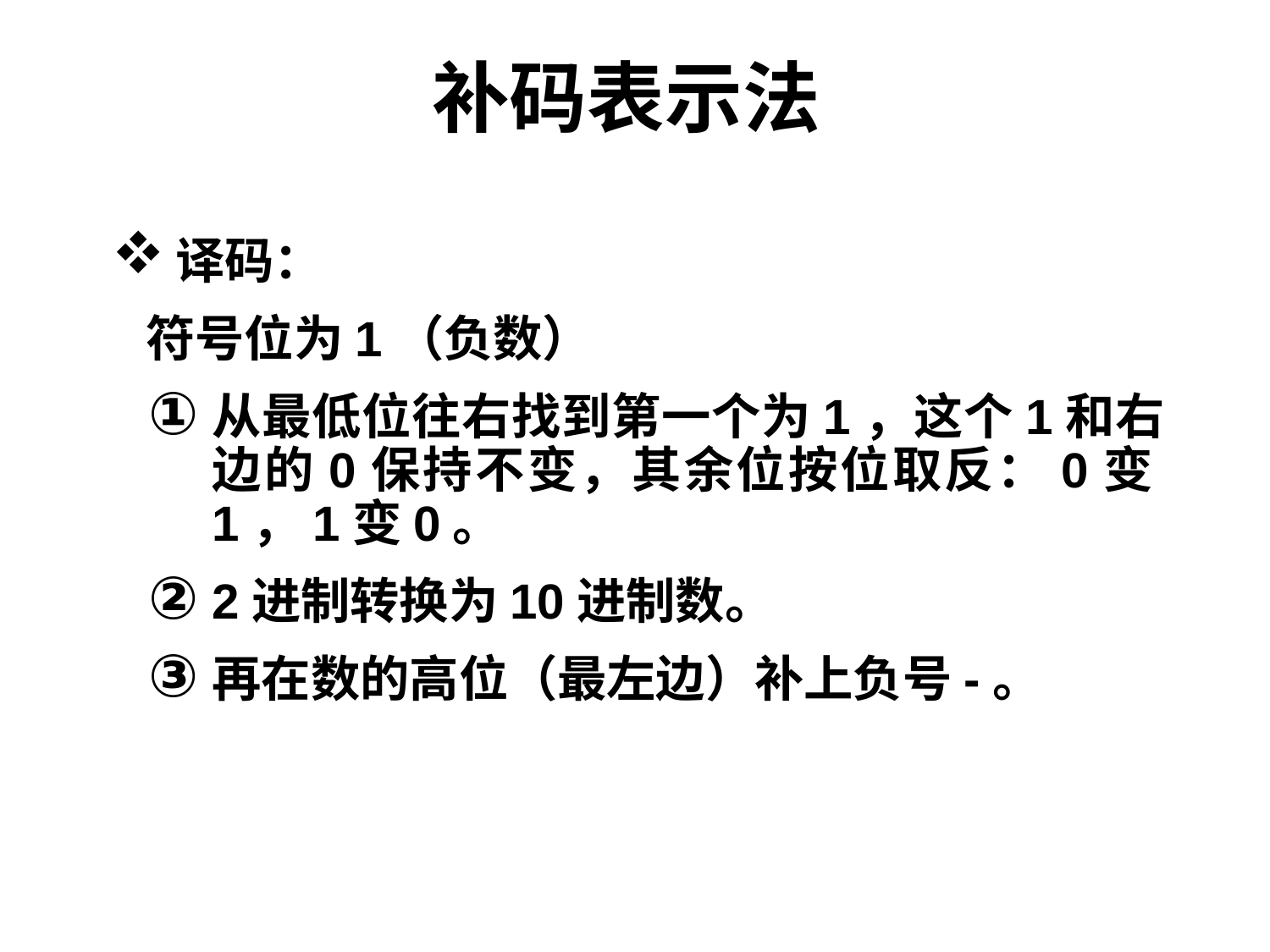

# 补码表示法

译码：
  符号位为1（负数）
从最低位往右找到第一个为1，这个1和右边的0保持不变，其余位按位取反：0变1，1变0。
2进制转换为10进制数。
再在数的高位（最左边）补上负号-。